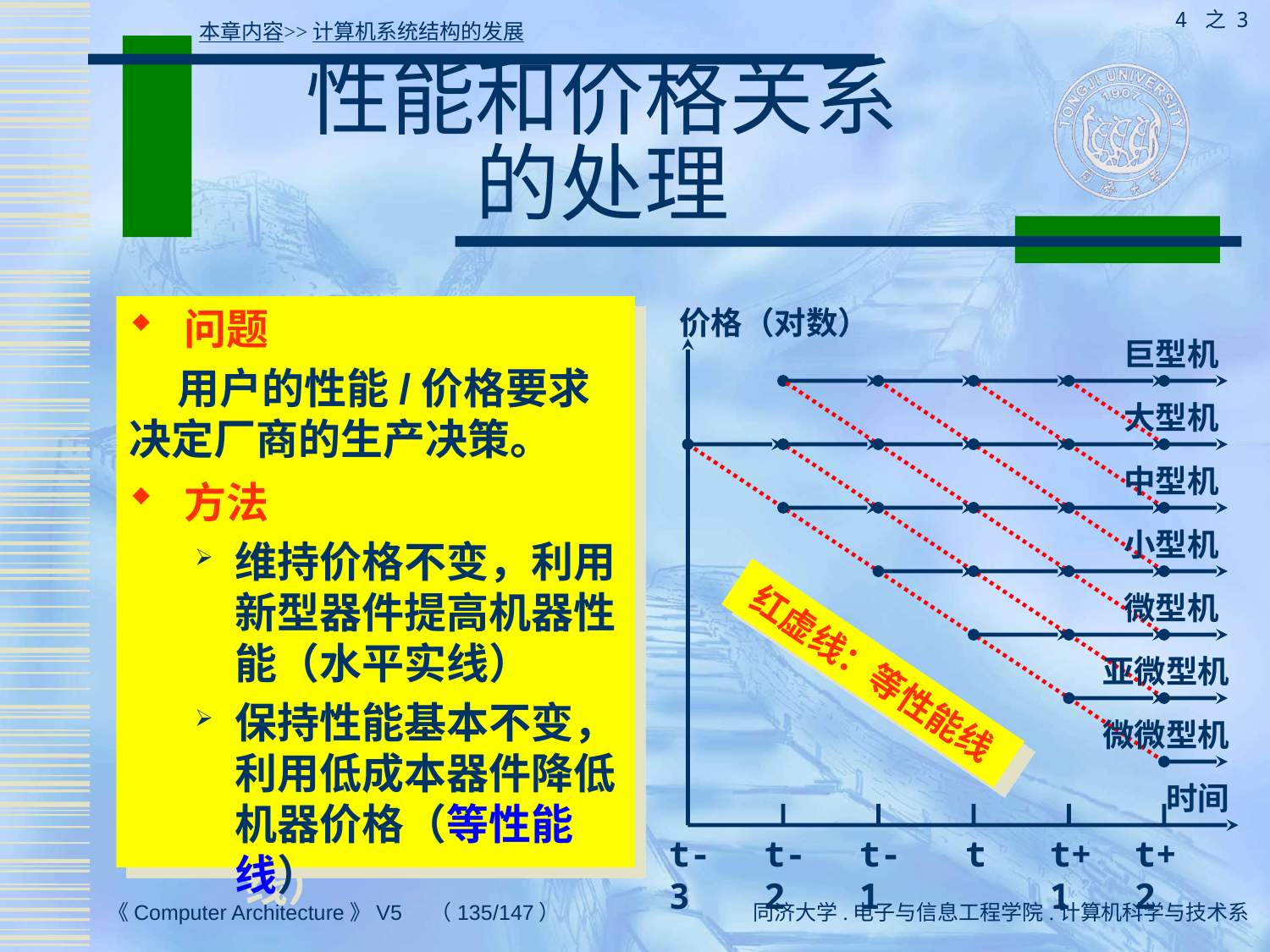

4 之 3
本章内容>>计算机系统结构的发展
# 性能和价格关系 的处理
  问题
    用户的性能/价格要求决定厂商的生产决策。
  方法
维持价格不变，利用新型器件提高机器性能（水平实线）
保持性能基本不变，利用低成本器件降低机器价格（等性能线）
价格（对数）
巨型机

大型机

中型机

小型机

微型机

红虚线：等性能线
亚微型机

微微型机

时间

t-3

t-2
t-1
t
t+1
t+2